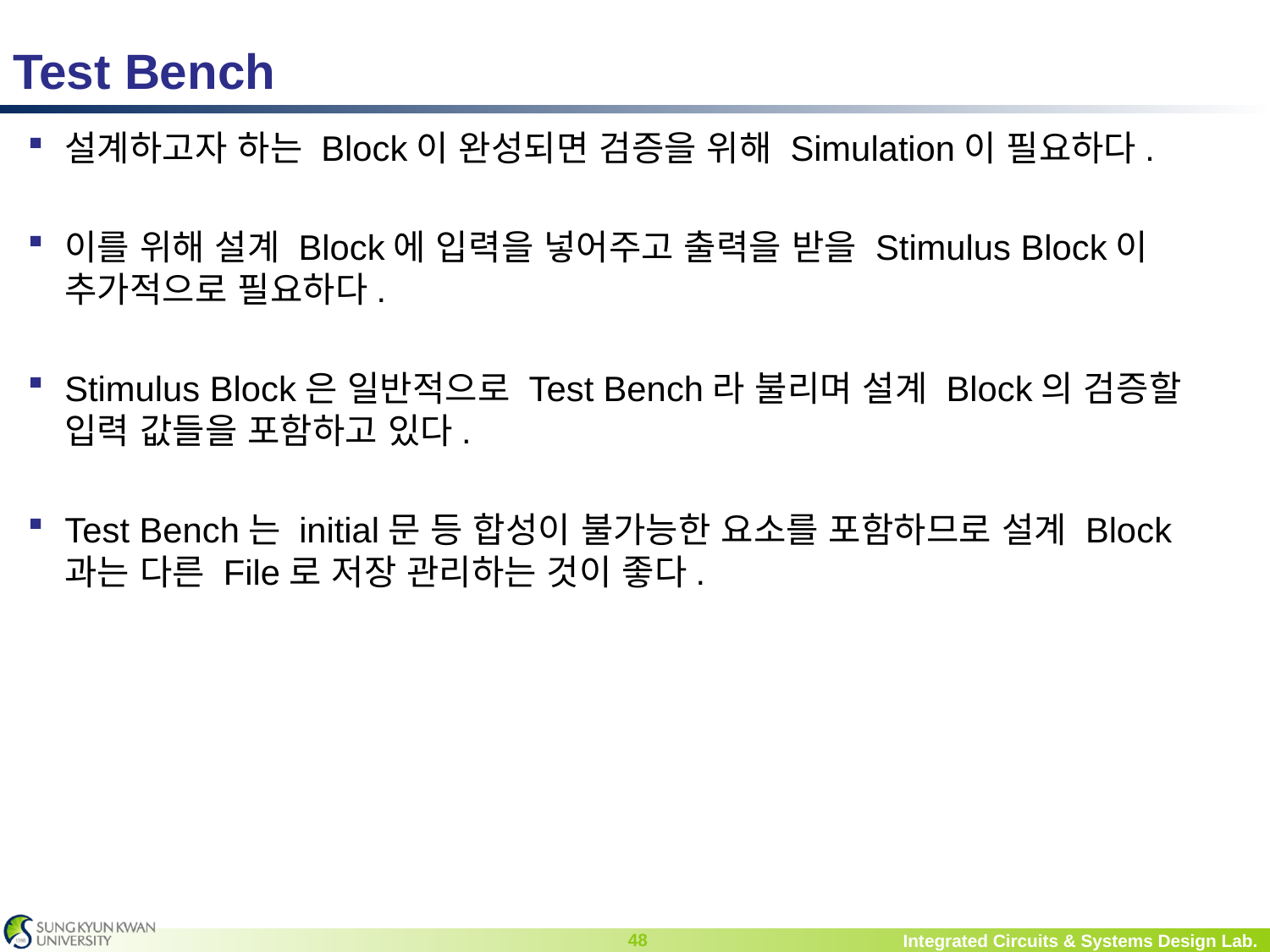

# Test Bench
설계하고자 하는 Block이 완성되면 검증을 위해 Simulation이 필요하다.

이를 위해 설계 Block에 입력을 넣어주고 출력을 받을 Stimulus Block이 추가적으로 필요하다.

Stimulus Block은 일반적으로 Test Bench라 불리며 설계 Block의 검증할 입력 값들을 포함하고 있다.

Test Bench는 initial문 등 합성이 불가능한 요소를 포함하므로 설계 Block과는 다른 File로 저장 관리하는 것이 좋다.